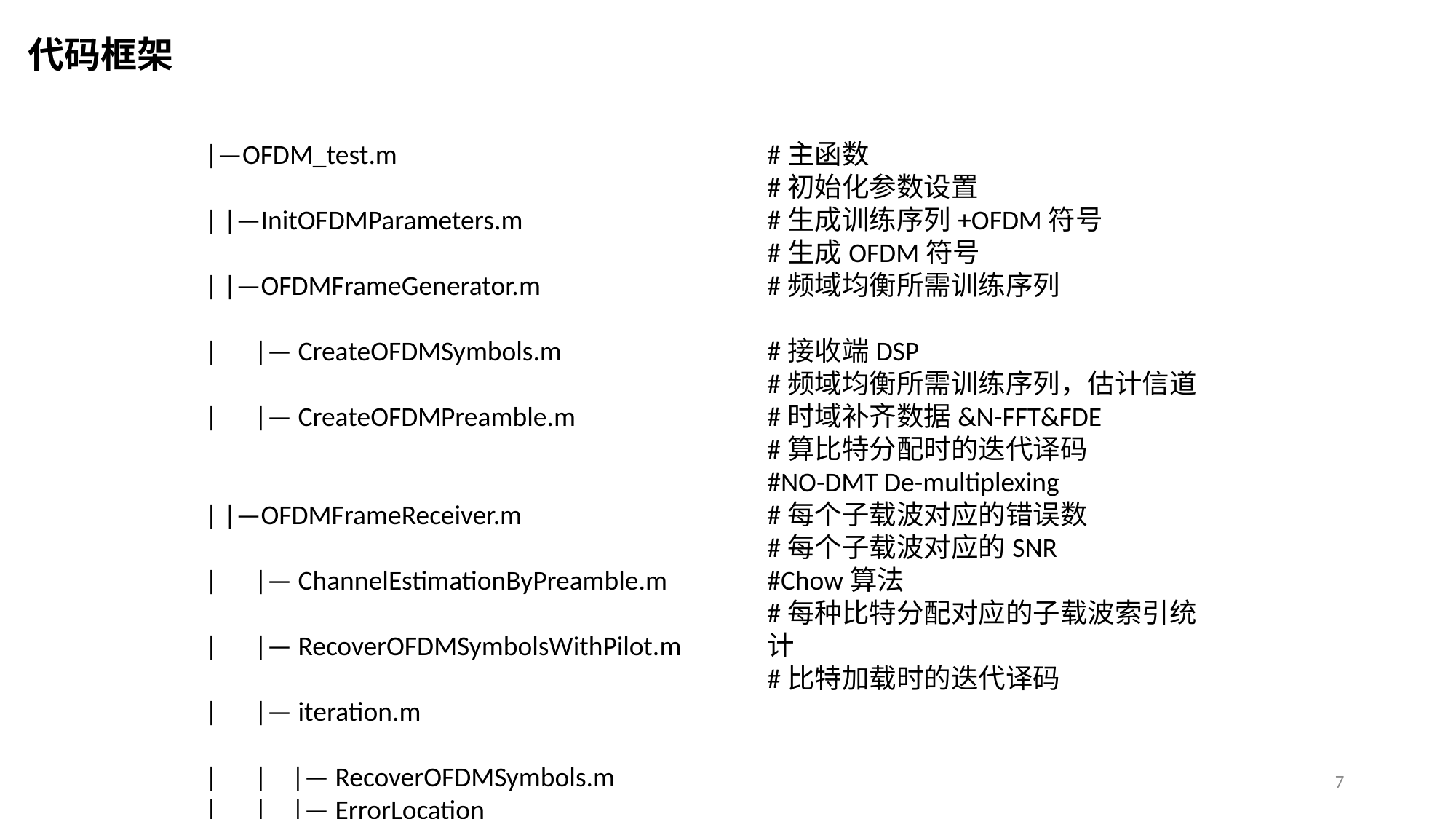

代码框架
|—OFDM_test.m
| |—InitOFDMParameters.m
| |—OFDMFrameGenerator.m
|      |— CreateOFDMSymbols.m
|      |— CreateOFDMPreamble.m

| |—OFDMFrameReceiver.m
|      |— ChannelEstimationByPreamble.m
|      |— RecoverOFDMSymbolsWithPilot.m
|      |— iteration.m
|      |    |— RecoverOFDMSymbols.m
|      |    |— ErrorLocation
|      |    |— SNRLocation.m
|      |    |— chow_algo_all.m
|      |    |— bits_alloc_position_sum.m
|      |— iteration_alloc.m
#主函数
#初始化参数设置
#生成训练序列+OFDM符号
#生成OFDM符号
#频域均衡所需训练序列

#接收端DSP
#频域均衡所需训练序列，估计信道
#时域补齐数据&N-FFT&FDE
#算比特分配时的迭代译码
#NO-DMT De-multiplexing
#每个子载波对应的错误数
#每个子载波对应的SNR
#Chow算法
#每种比特分配对应的子载波索引统计
#比特加载时的迭代译码
7